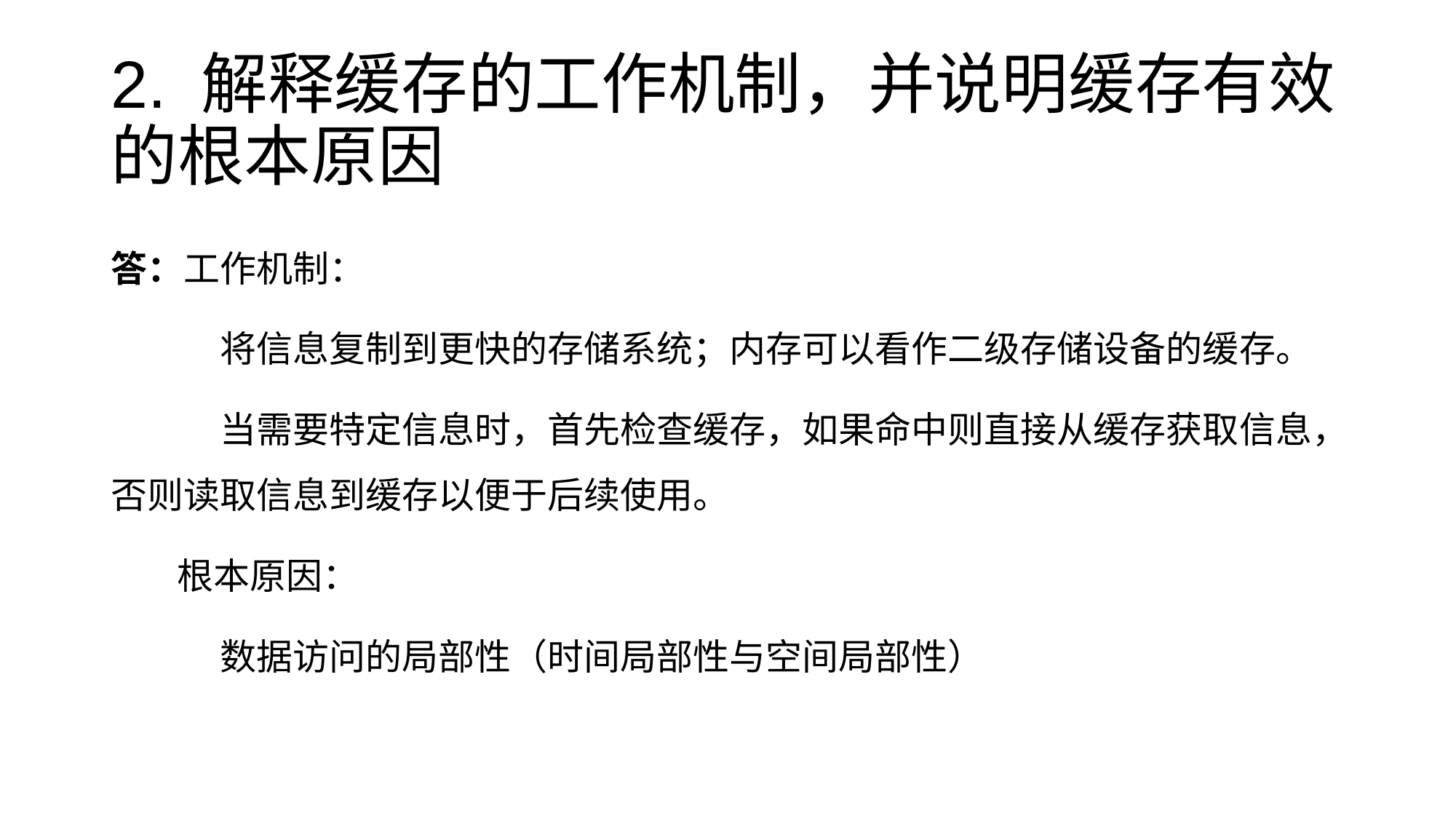

# 2. 解释缓存的工作机制，并说明缓存有效的根本原因
答：工作机制：
	将信息复制到更快的存储系统；内存可以看作二级存储设备的缓存。
	当需要特定信息时，首先检查缓存，如果命中则直接从缓存获取信息，否则读取信息到缓存以便于后续使用。
       根本原因：
	数据访问的局部性（时间局部性与空间局部性）